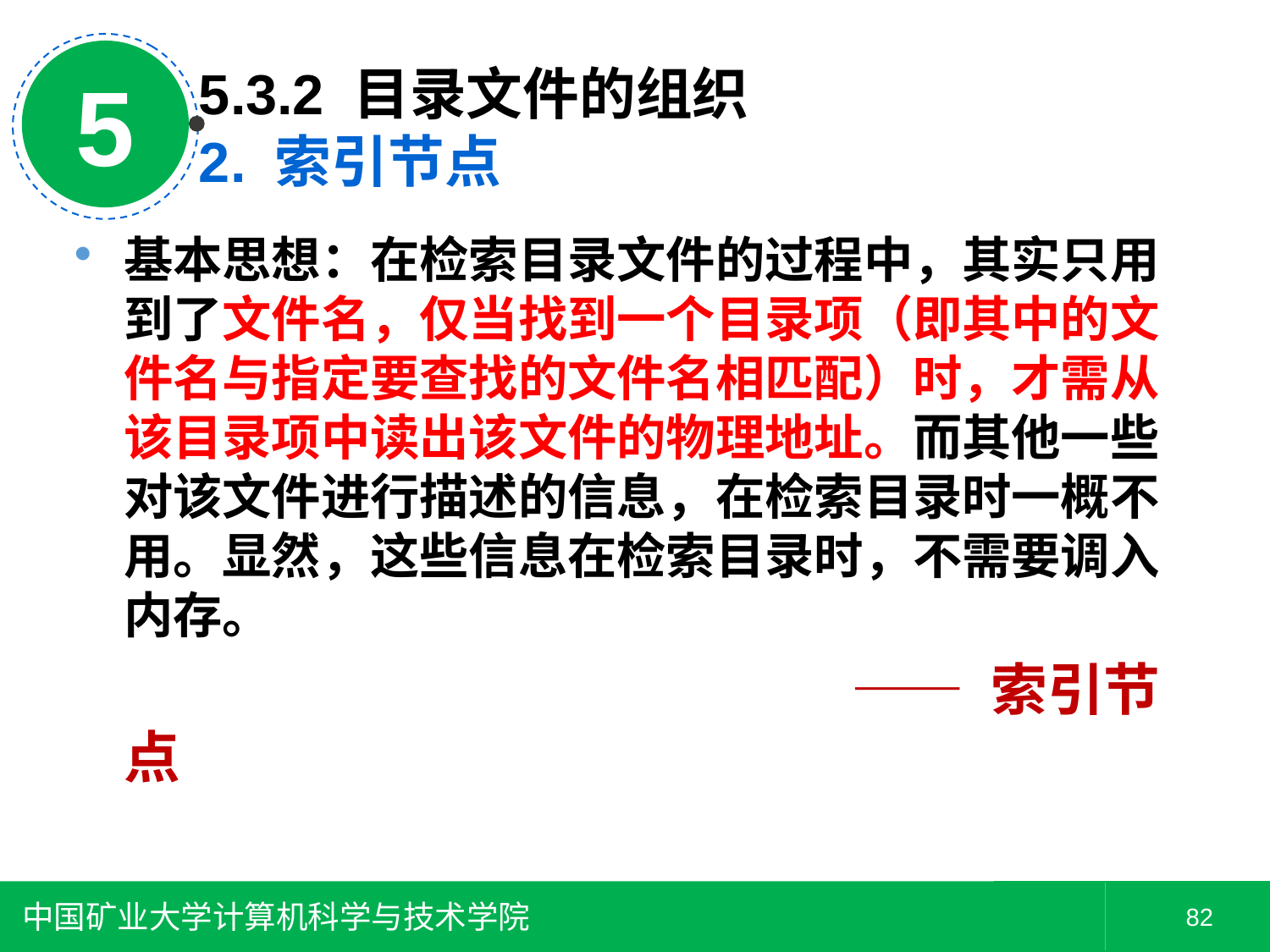

5
5.3.2 目录文件的组织
2. 索引节点

基本思想：在检索目录文件的过程中，其实只用到了文件名，仅当找到一个目录项（即其中的文件名与指定要查找的文件名相匹配）时，才需从该目录项中读出该文件的物理地址。而其他一些对该文件进行描述的信息，在检索目录时一概不用。显然，这些信息在检索目录时，不需要调入内存。
                                                                      —— 索引节点